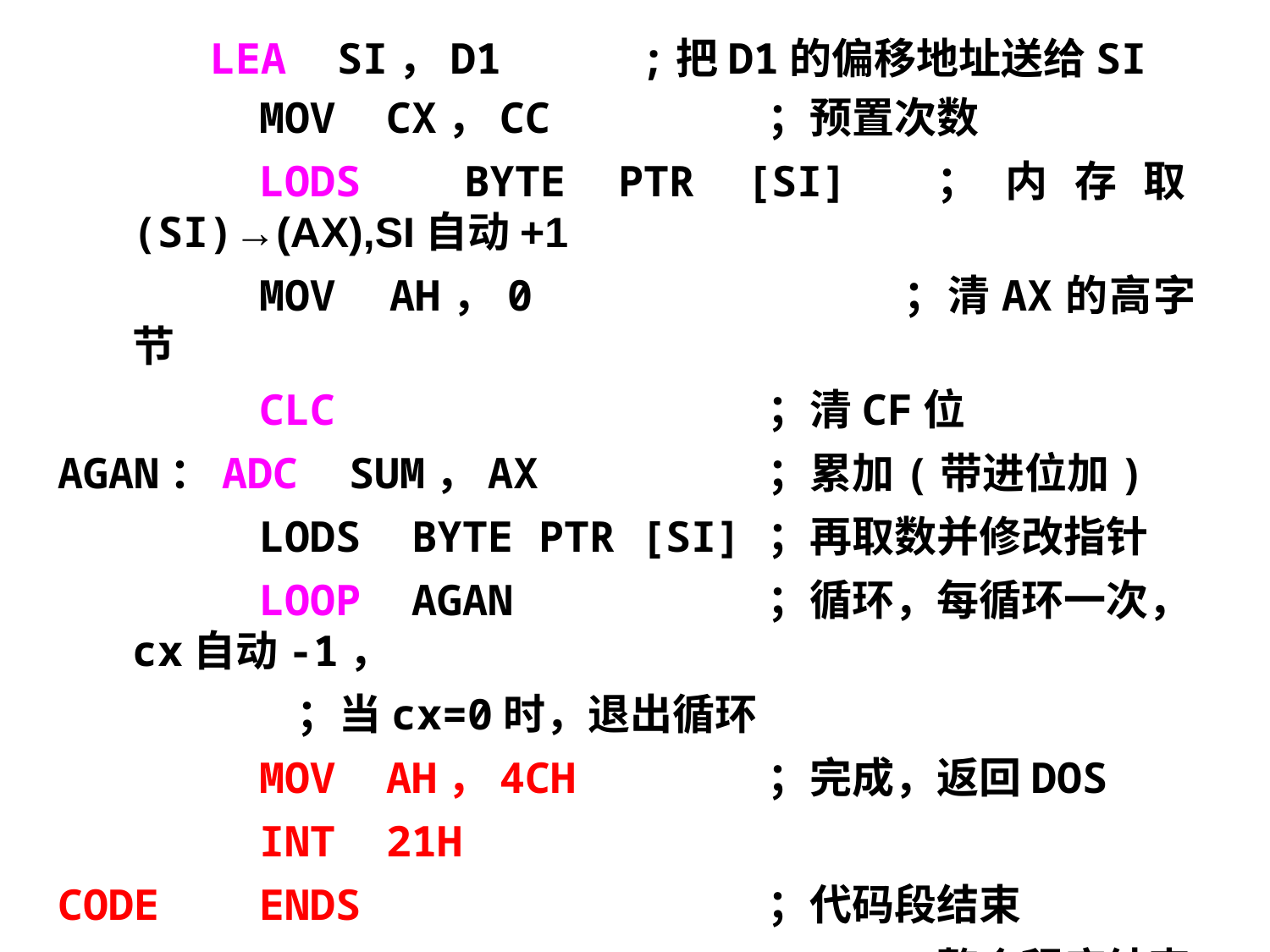

LEA  SI，D1		;把D1的偏移地址送给SI
		MOV  CX，CC		；预置次数
		LODS  BYTE PTR [SI] ；内存取(SI)→(AX),SI自动+1
		MOV  AH，0			；清AX的高字节
		CLC				；清CF位
AGAN：ADC  SUM，AX		；累加(带进位加)
		LODS  BYTE PTR [SI]	；再取数并修改指针
		LOOP  AGAN		；循环，每循环一次，cx自动-1，
                        ；当cx=0时，退出循环
		MOV  AH，4CH		；完成，返回DOS
		INT  21H
CODE	ENDS				；代码段结束
		END	BEGIN			；整个程序结束